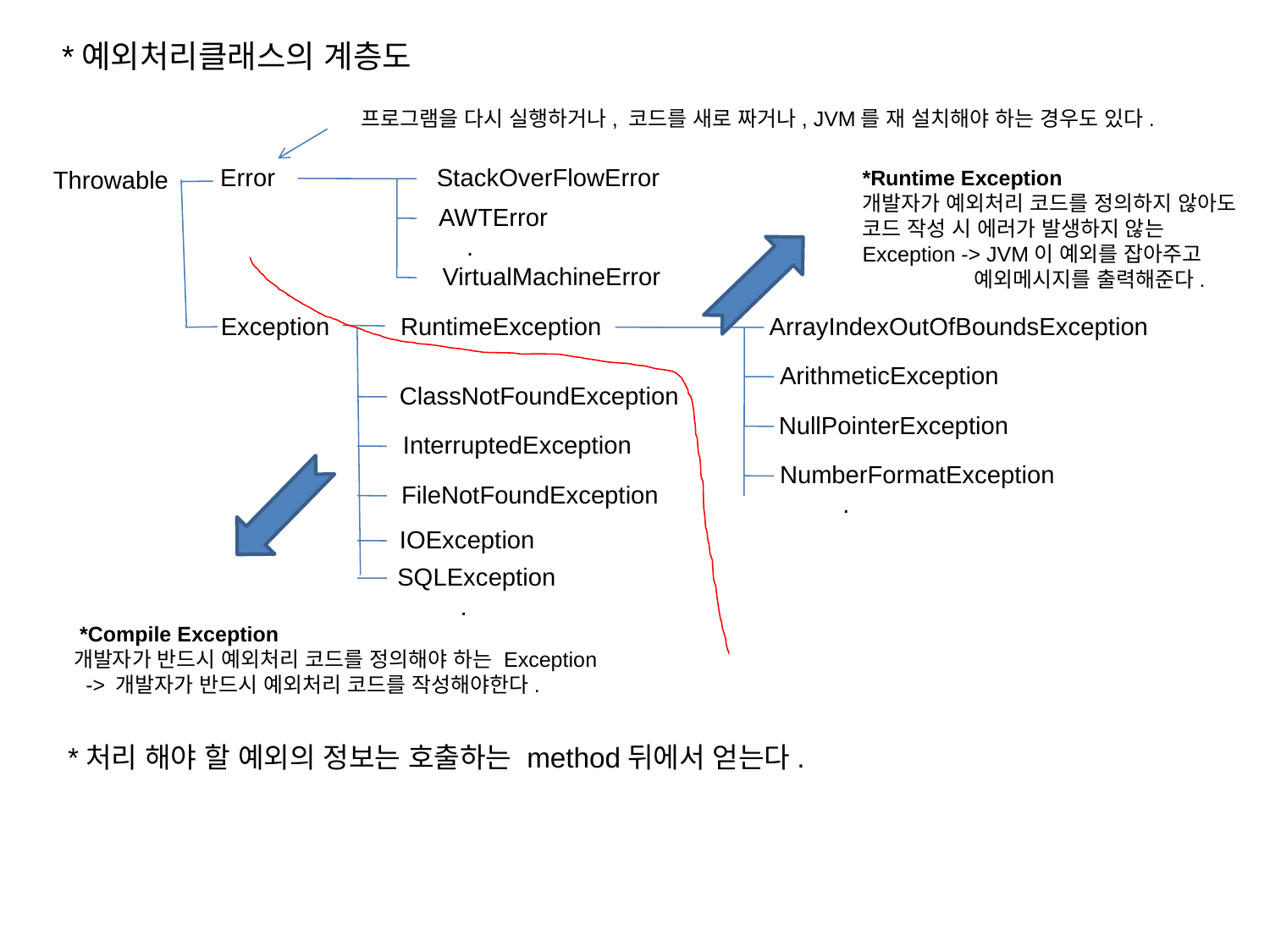

*예외처리클래스의 계층도
프로그램을 다시 실행하거나, 코드를 새로 짜거나, JVM를 재 설치해야 하는 경우도 있다.
Error
StackOverFlowError
Throwable
*Runtime Exception
개발자가 예외처리 코드를 정의하지 않아도
코드 작성 시 에러가 발생하지 않는
Exception -> JVM이 예외를 잡아주고
                  예외메시지를 출력해준다.
AWTError
    .

VirtualMachineError

Exception
RuntimeException
ArrayIndexOutOfBoundsException
ArithmeticException
ClassNotFoundException
NullPointerException
InterruptedException
NumberFormatException
         .
FileNotFoundException

IOException
SQLException
         .
 *Compile Exception
개발자가 반드시 예외처리 코드를 정의해야 하는 Exception
  -> 개발자가 반드시 예외처리 코드를 작성해야한다.
*처리 해야 할 예외의 정보는 호출하는 method뒤에서 얻는다.